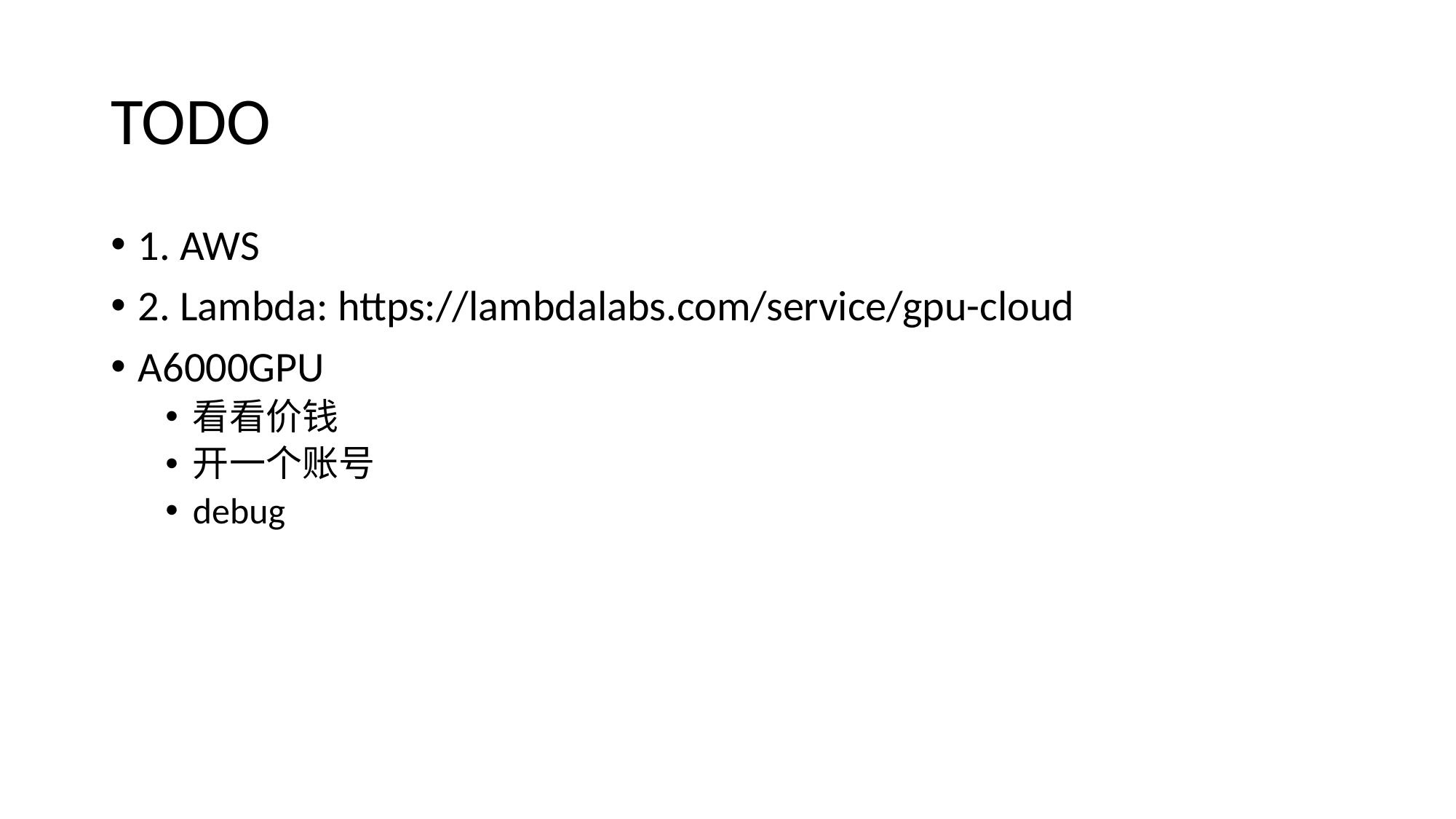

# TODO
1. AWS
2. Lambda: https://lambdalabs.com/service/gpu-cloud
A6000GPU
看看价钱
开一个账号
debug